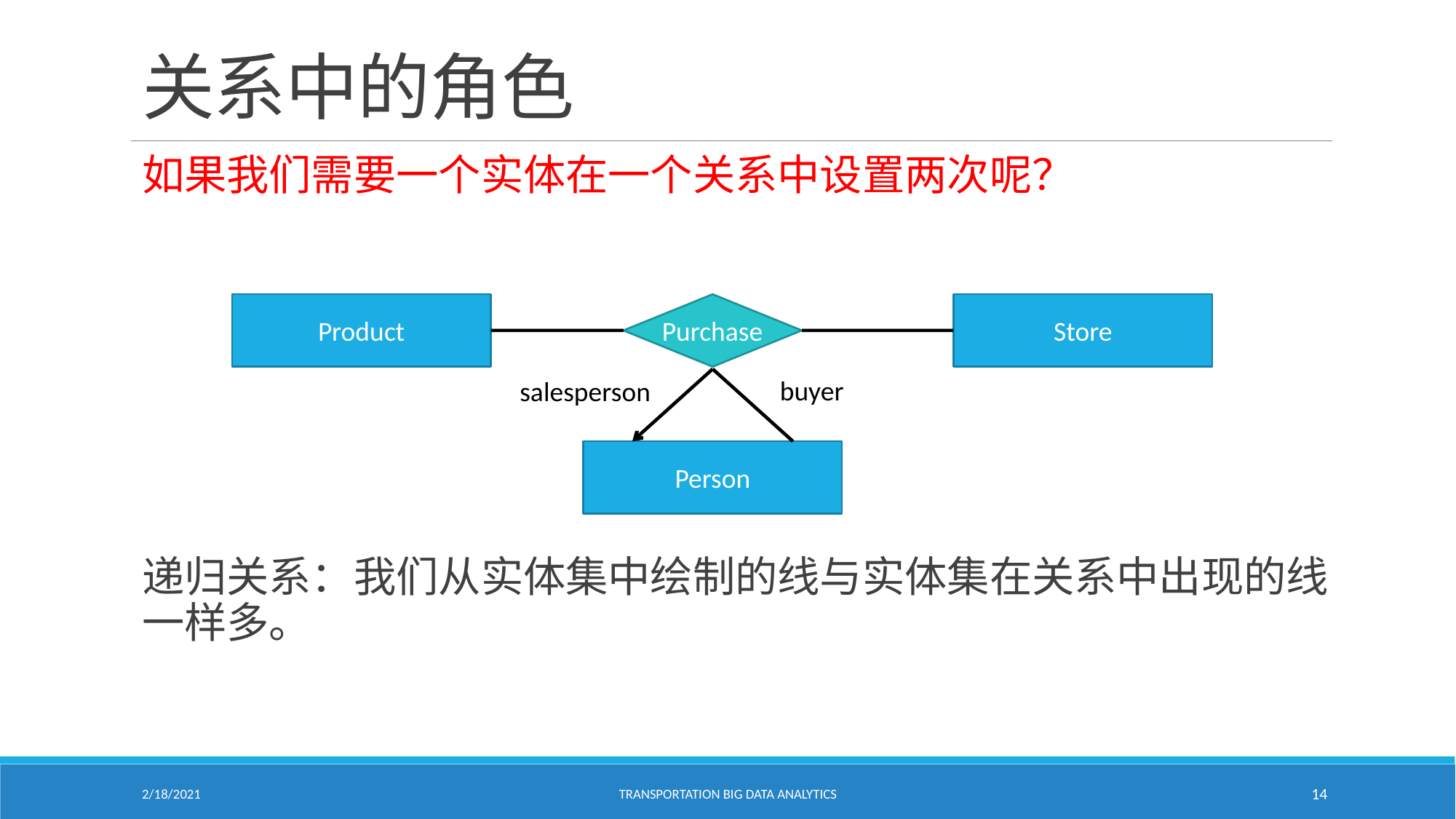

# 关系中的角色
如果我们需要一个实体在一个关系中设置两次呢？

递归关系：我们从实体集中绘制的线与实体集在关系中出现的线一样多。
Product
Purchase
Store

buyer
salesperson

Person
2/18/2021
Transportation Big Data Analytics
14